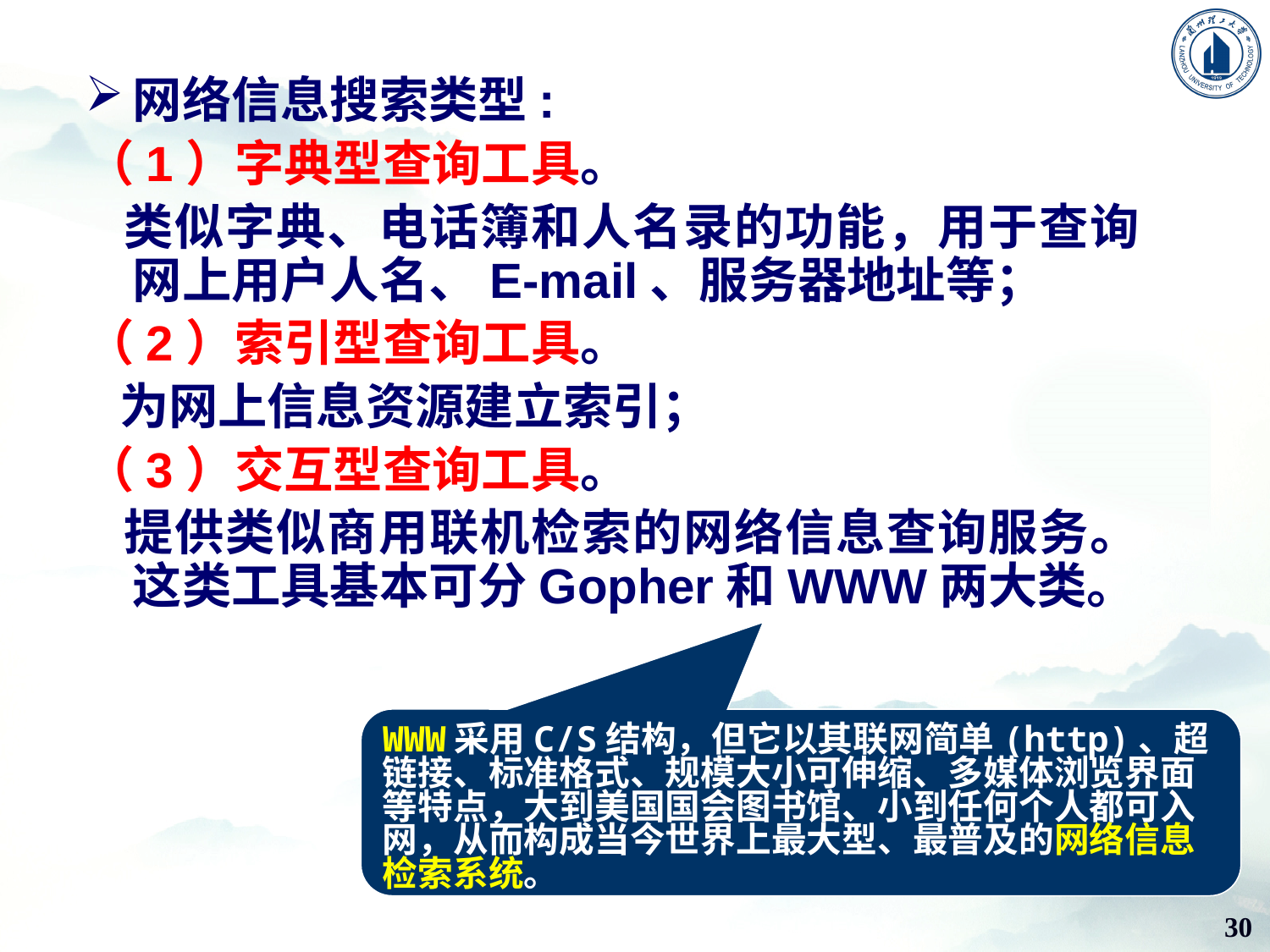

网络信息搜索类型:
（1）字典型查询工具。
  类似字典、电话簿和人名录的功能，用于查询网上用户人名、E-mail、服务器地址等；
（2）索引型查询工具。
  为网上信息资源建立索引；
（3）交互型查询工具。
  提供类似商用联机检索的网络信息查询服务。这类工具基本可分Gopher和WWW两大类。
WWW采用C/S结构，但它以其联网简单(http)、超链接、标准格式、规模大小可伸缩、多媒体浏览界面等特点，大到美国国会图书馆、小到任何个人都可入网，从而构成当今世界上最大型、最普及的网络信息检索系统。

30